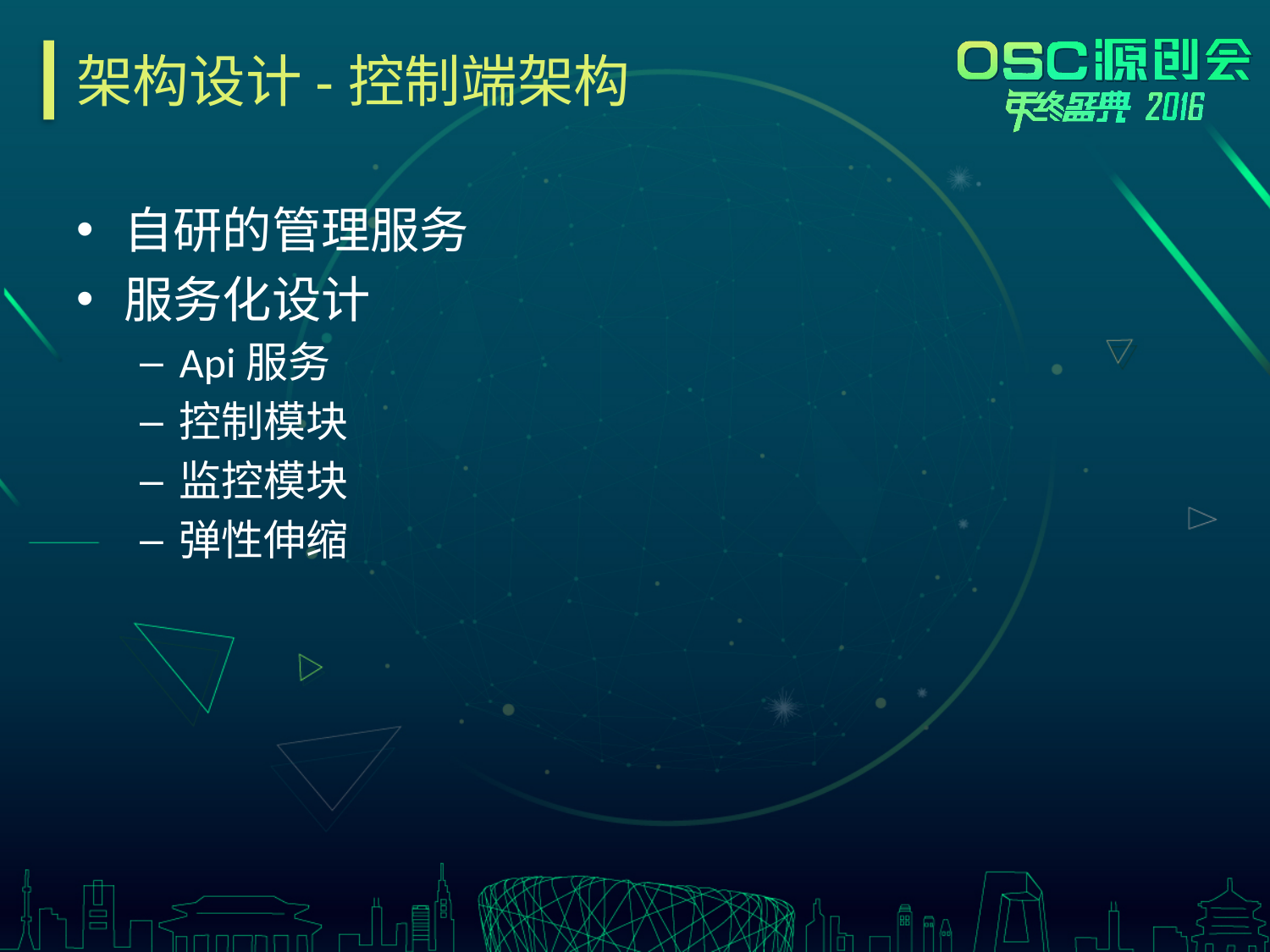

# 架构设计-控制端架构
自研的管理服务
服务化设计
Api服务
控制模块
监控模块
弹性伸缩